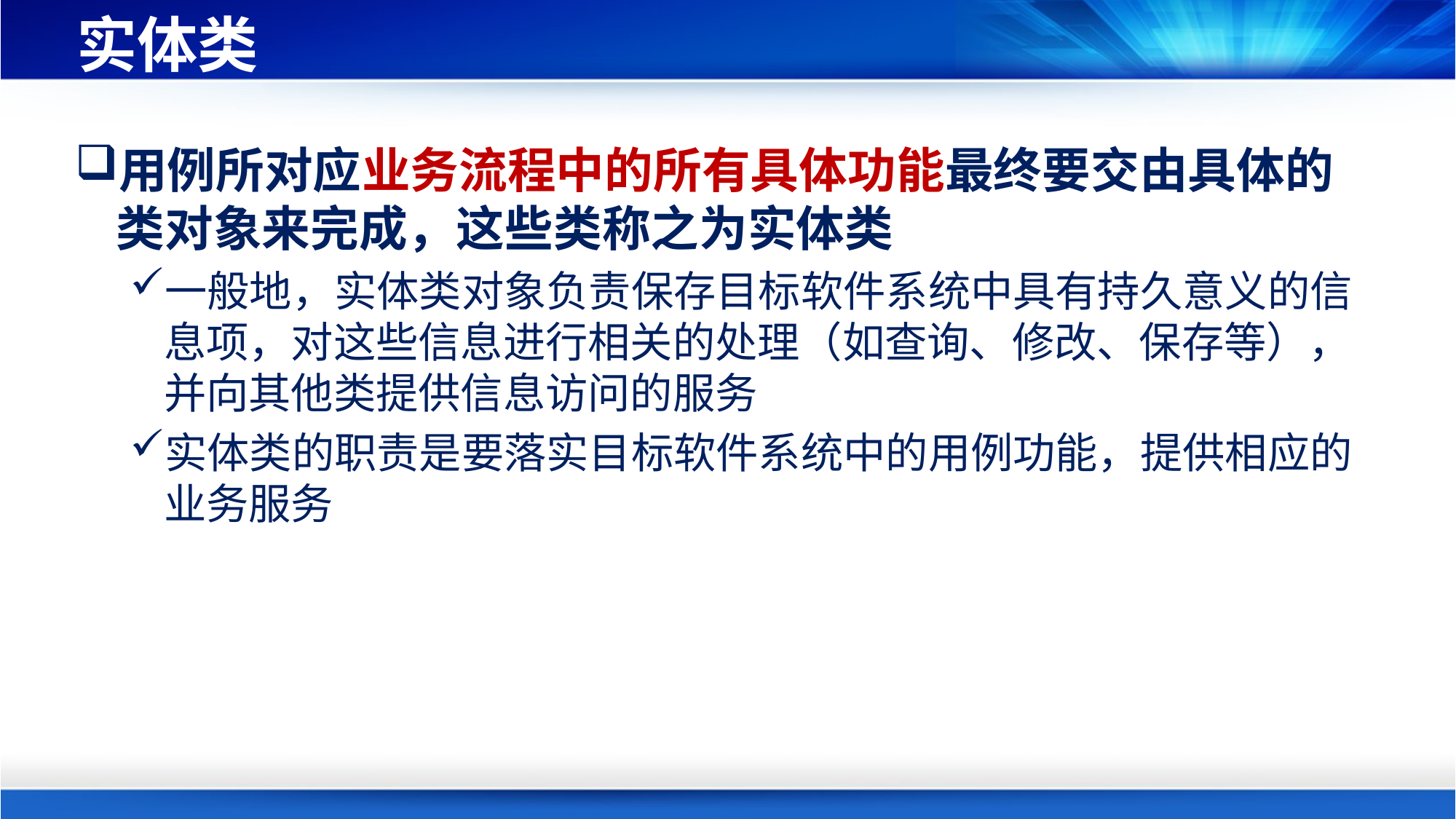

# 实体类
用例所对应业务流程中的所有具体功能最终要交由具体的类对象来完成，这些类称之为实体类
一般地，实体类对象负责保存目标软件系统中具有持久意义的信息项，对这些信息进行相关的处理（如查询、修改、保存等），并向其他类提供信息访问的服务
实体类的职责是要落实目标软件系统中的用例功能，提供相应的业务服务